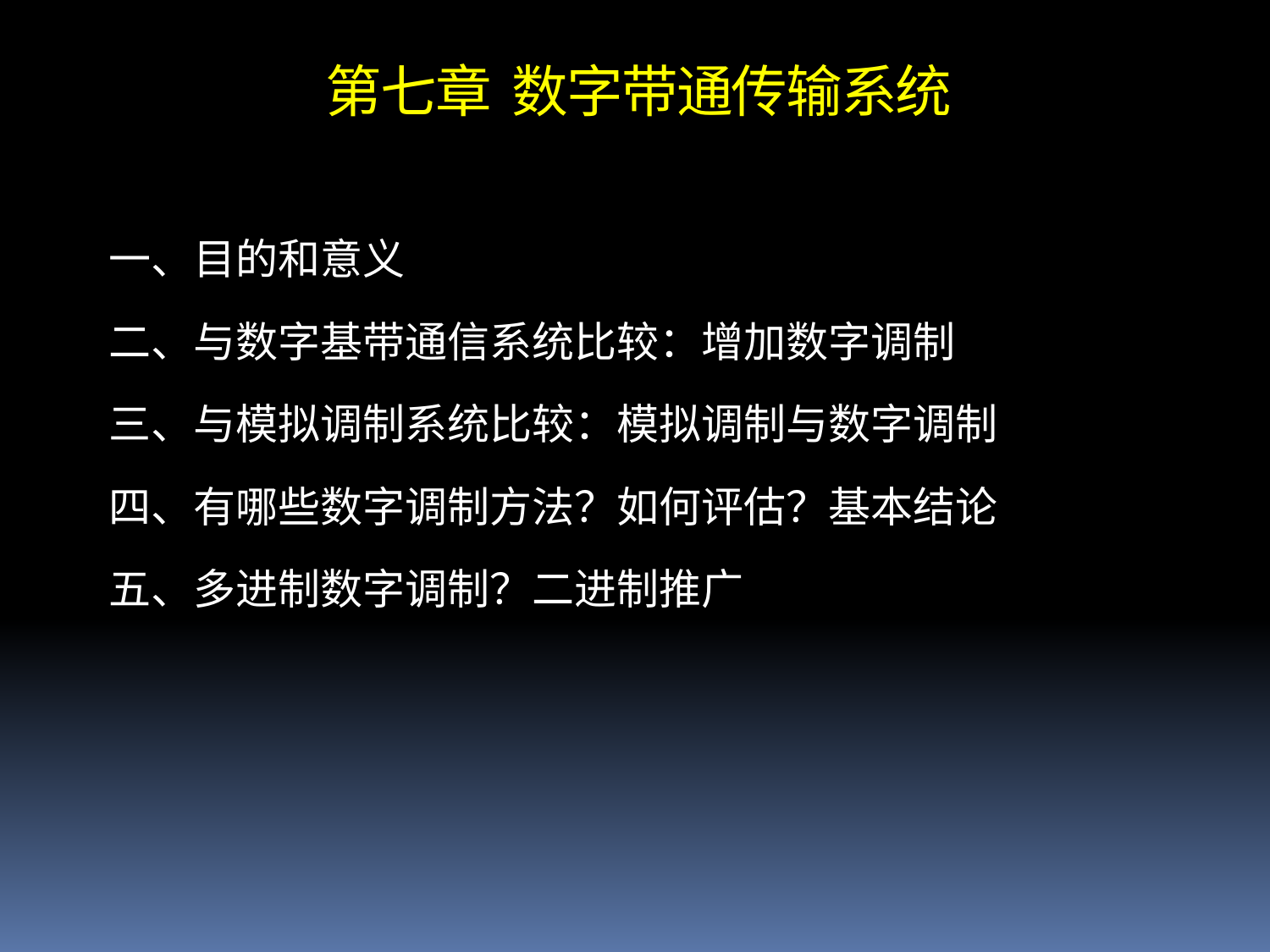

第七章  数字带通传输系统
一、目的和意义
二、与数字基带通信系统比较：增加数字调制
三、与模拟调制系统比较：模拟调制与数字调制
四、有哪些数字调制方法？如何评估？基本结论
五、多进制数字调制？二进制推广